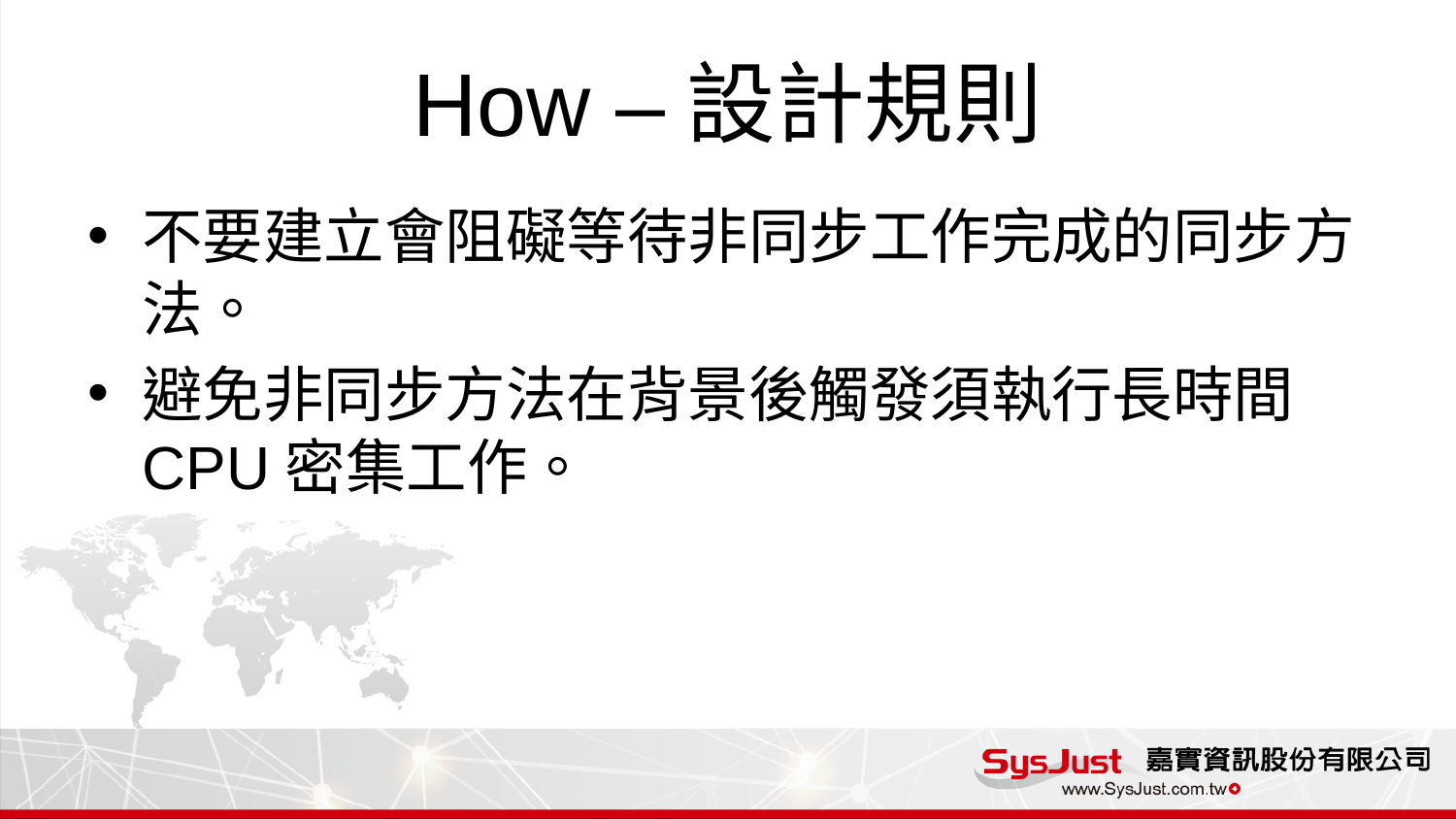

# How –設計規則
不要建立會阻礙等待非同步工作完成的同步方法。
避免非同步方法在背景後觸發須執行長時間CPU密集工作。